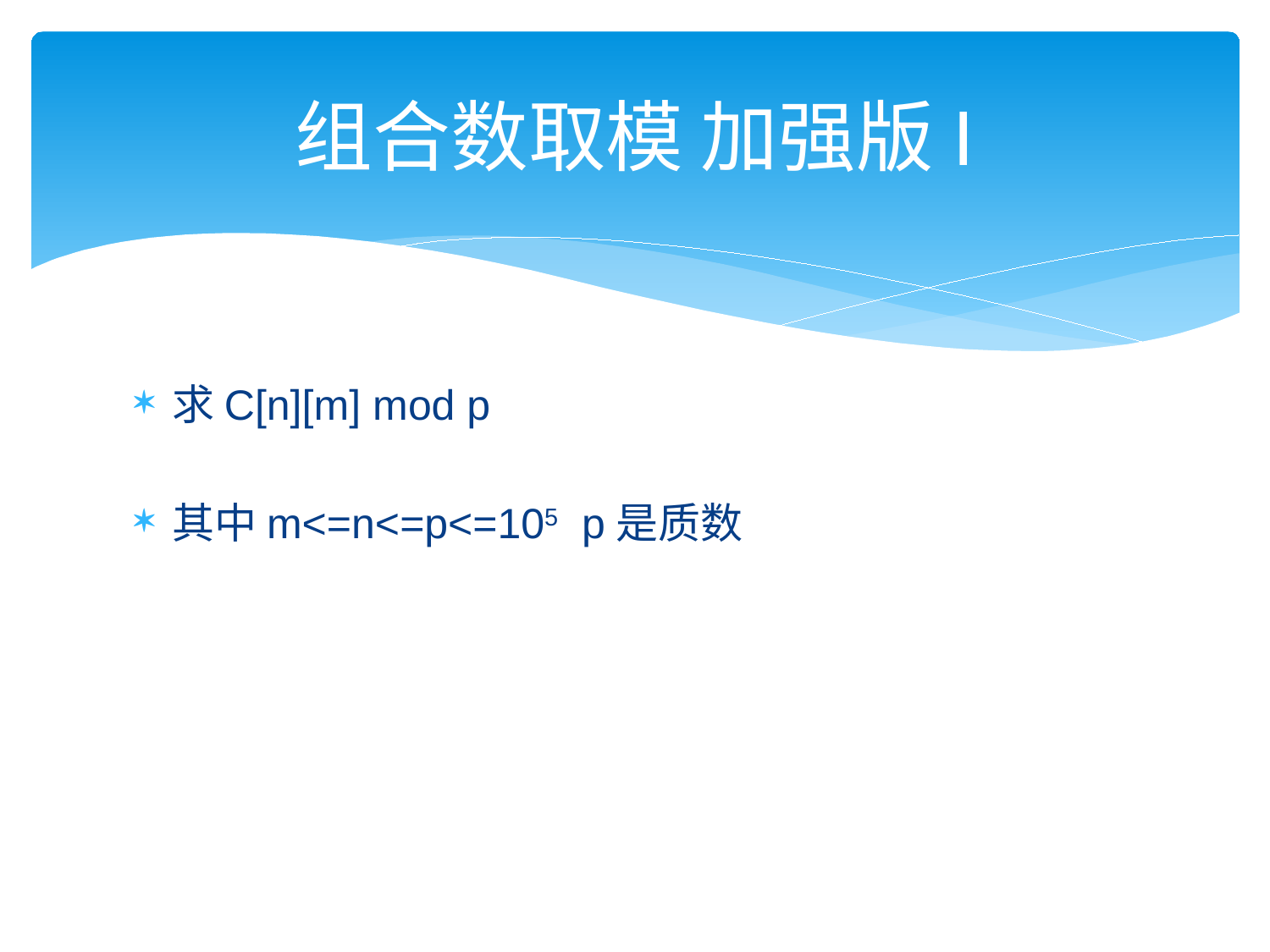

# 组合数取模 加强版I
求C[n][m] mod p

其中m<=n<=p<=105  p是质数